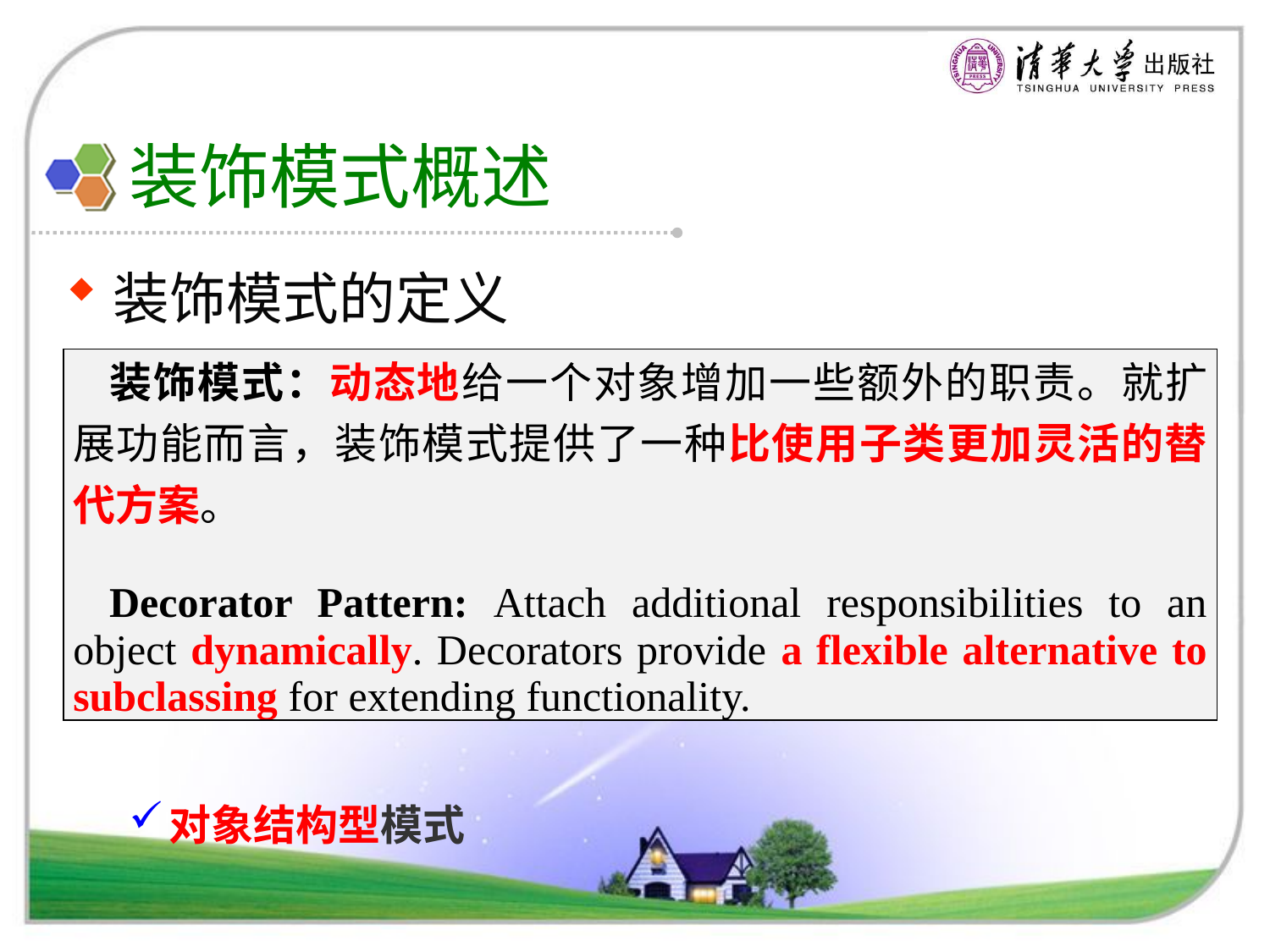

# 装饰模式概述
装饰模式的定义

对象结构型模式
| 装饰模式：动态地给一个对象增加一些额外的职责。就扩展功能而言，装饰模式提供了一种比使用子类更加灵活的替代方案。 Decorator Pattern: Attach additional responsibilities to an object dynamically. Decorators provide a flexible alternative to subclassing for extending functionality. |
| --- |